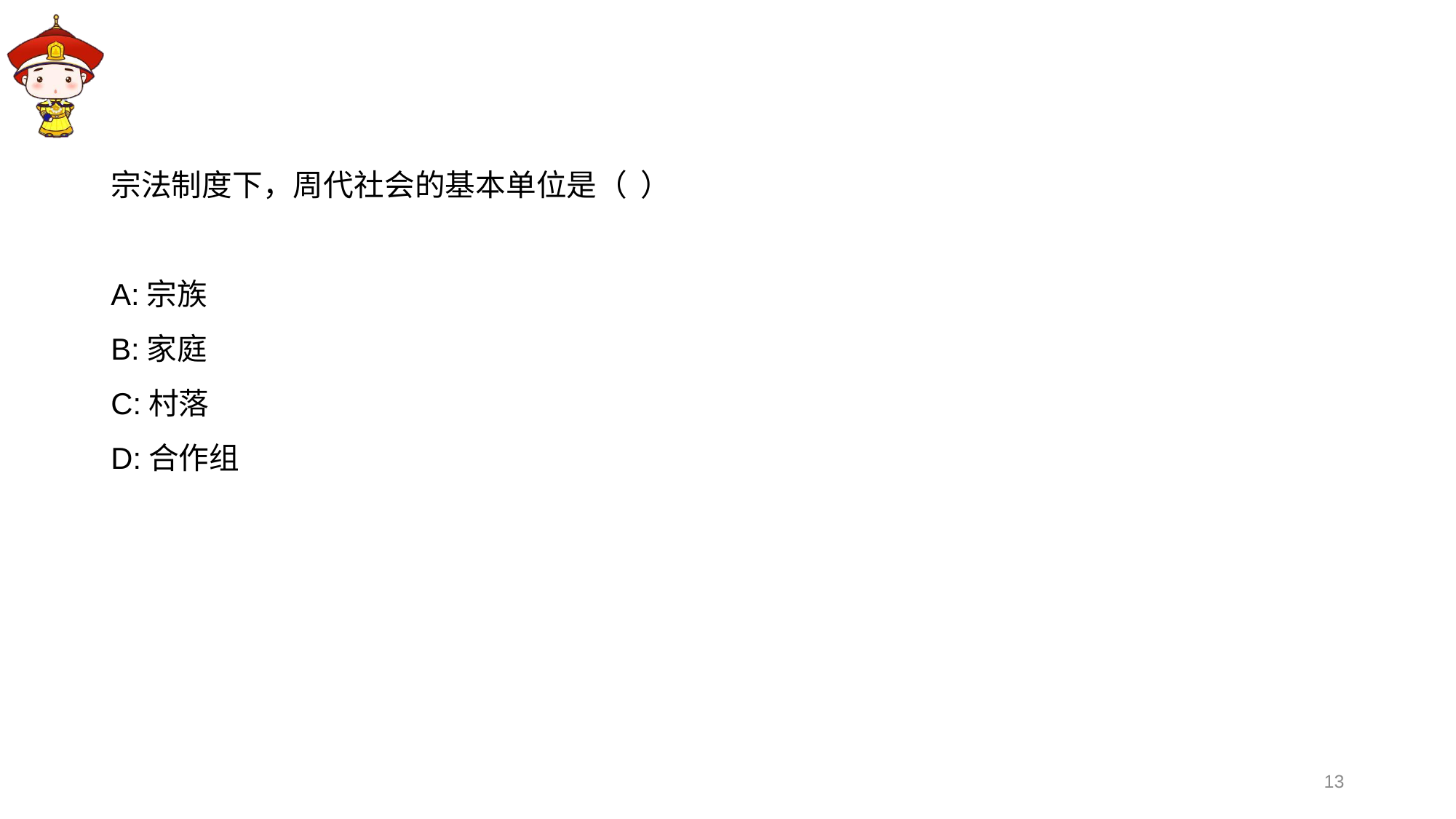

#
宗法制度下，周代社会的基本单位是（  ）

A:宗族
B:家庭
C:村落
D:合作组

13